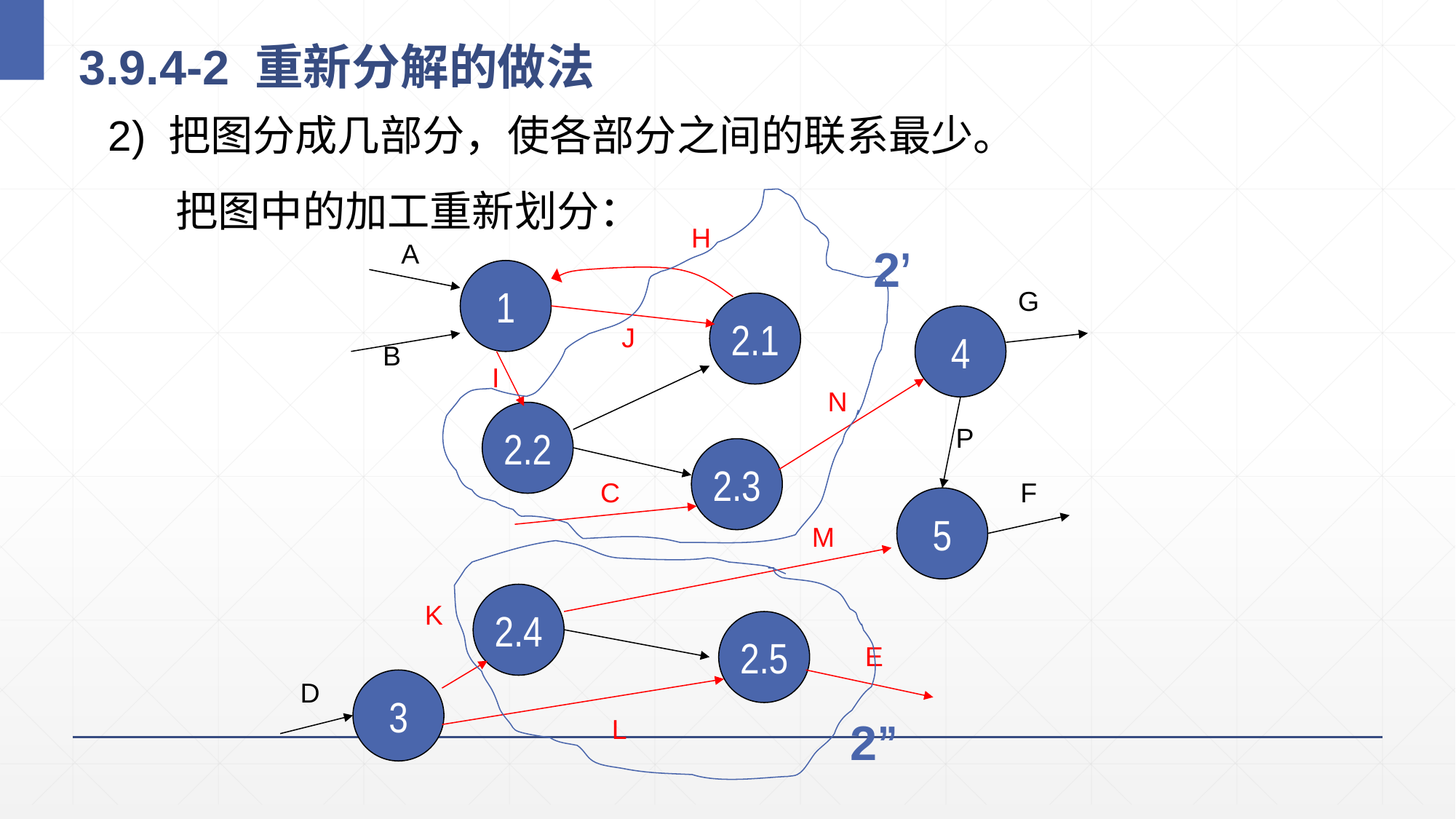

# 3.9.4-2 重新分解的做法
 2) 把图分成几部分，使各部分之间的联系最少。
把图中的加工重新划分：

H
A
2’
1

G
2.1

4
J

B

I

N

2.2
P
2.3

C
F
5

M

2.4
K
2.5

E

D
3

L
2”